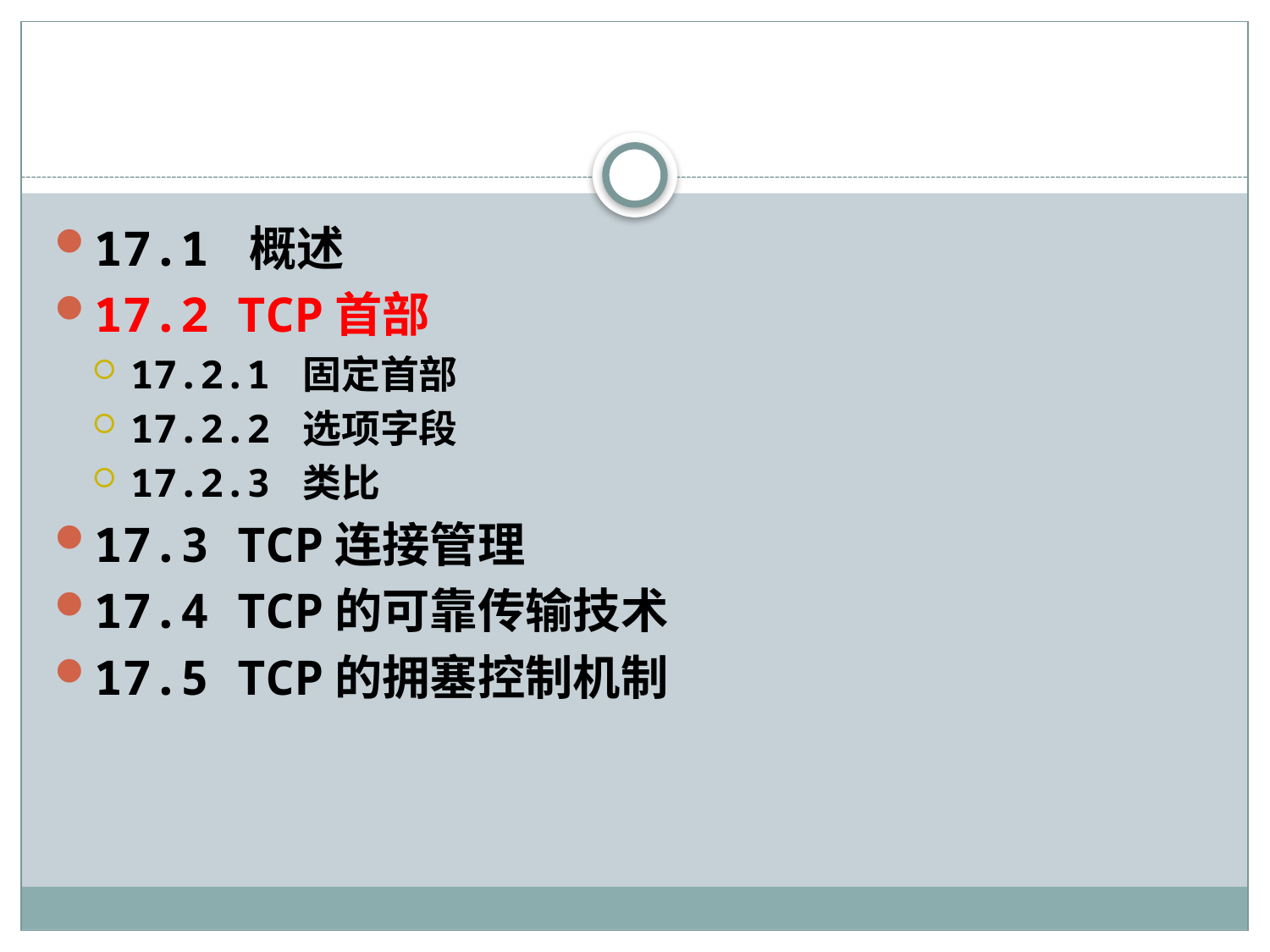

#
17.1 概述
17.2 TCP首部
17.2.1 固定首部
17.2.2 选项字段
17.2.3 类比
17.3 TCP连接管理
17.4 TCP的可靠传输技术
17.5 TCP的拥塞控制机制